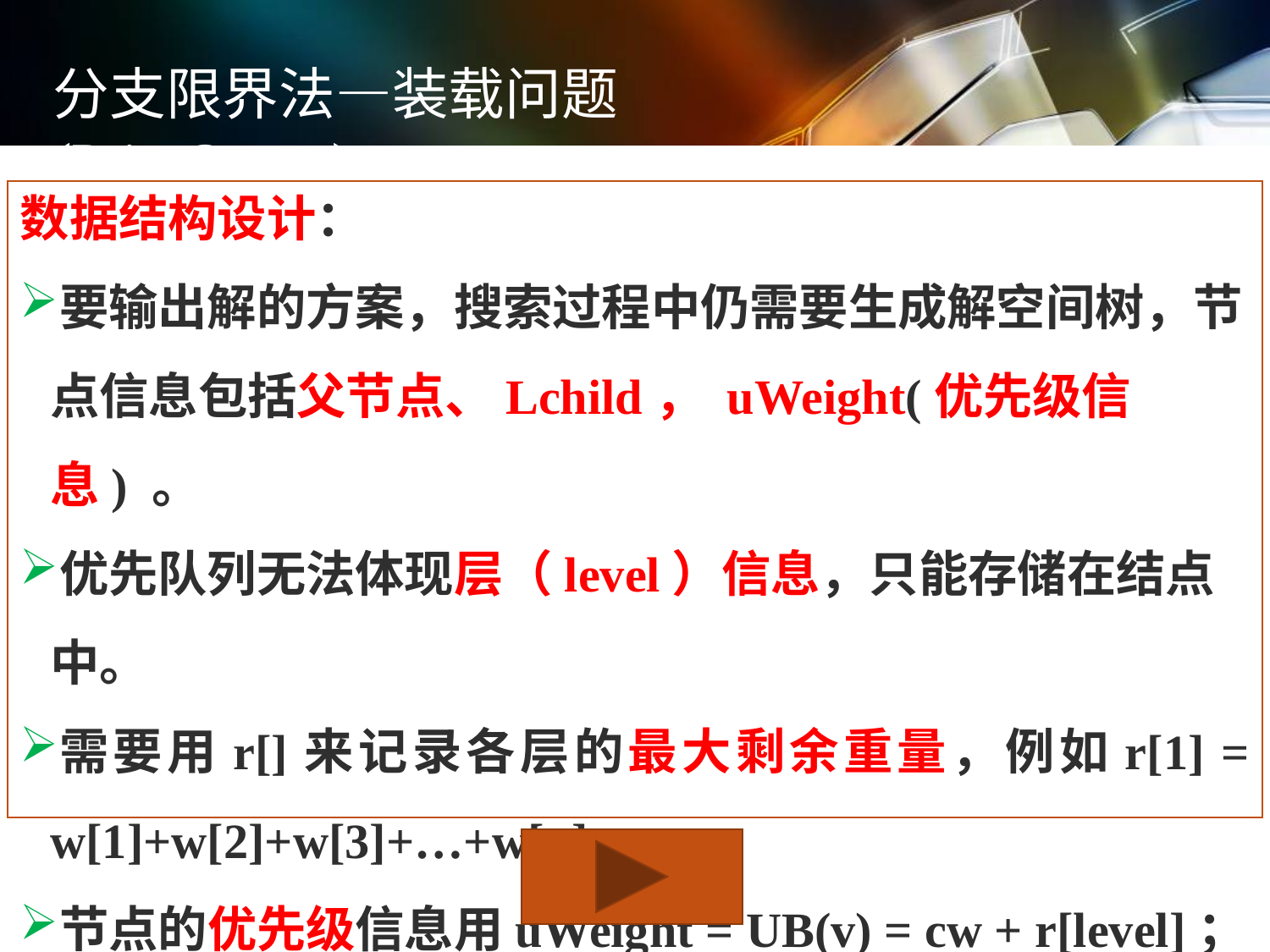

分支限界法—装载问题(PriorQueue)
数据结构设计：
要输出解的方案，搜索过程中仍需要生成解空间树，节点信息包括父节点、Lchild， uWeight(优先级信息) 。
优先队列无法体现层（level）信息，只能存储在结点中。
需要用r[]来记录各层的最大剩余重量，例如r[1] = w[1]+w[2]+w[3]+…+w[n]
节点的优先级信息用uWeight = UB(v) = cw + r[level]；